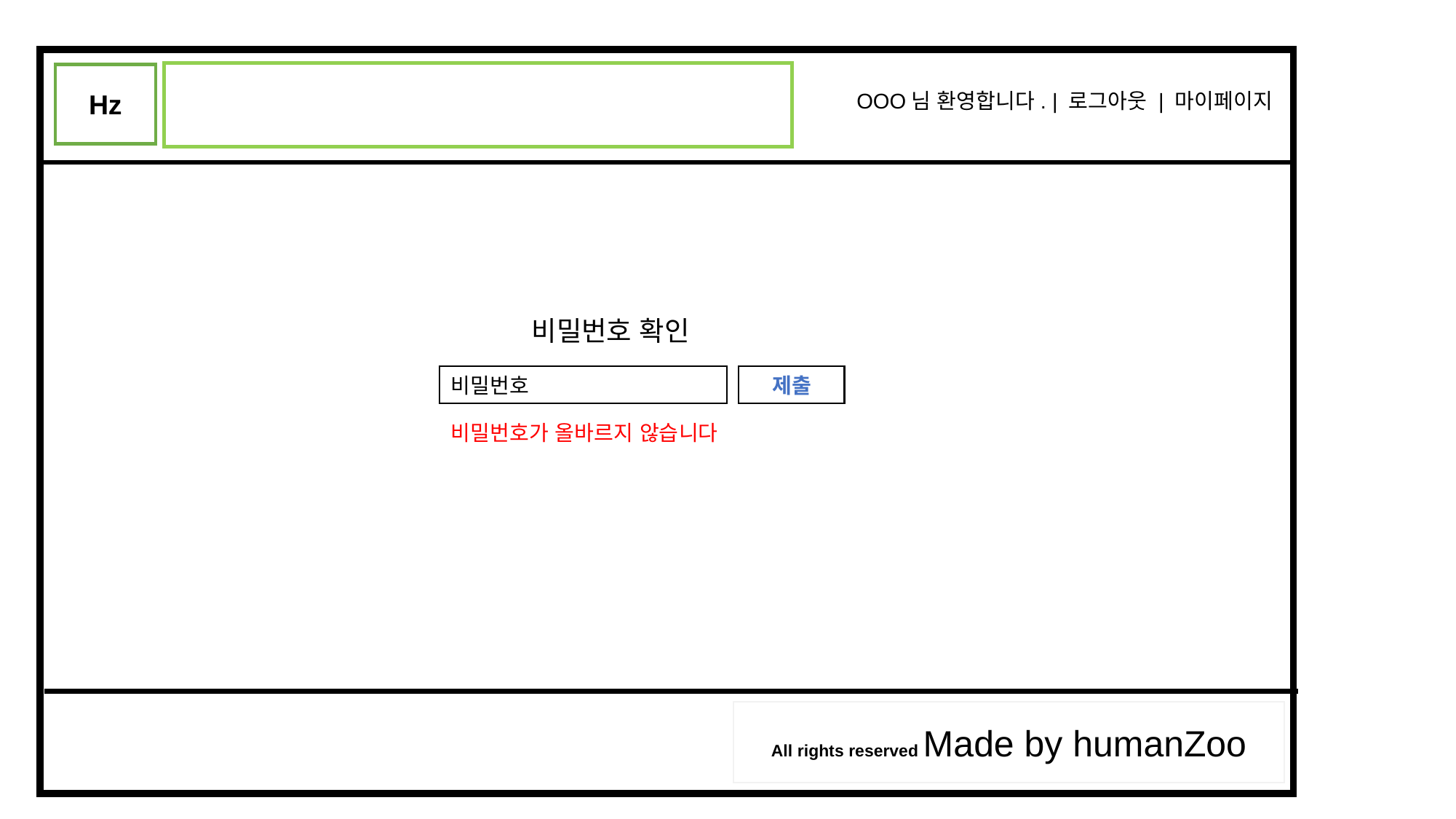

# 마이페이지 클릭시(비밀번호 불일치 시)

OOO님 환영합니다. | 로그아웃 | 마이페이지
Hz
All rights reserved Made by humanZoo

비밀번호 확인
제출
비밀번호
비밀번호가 올바르지 않습니다